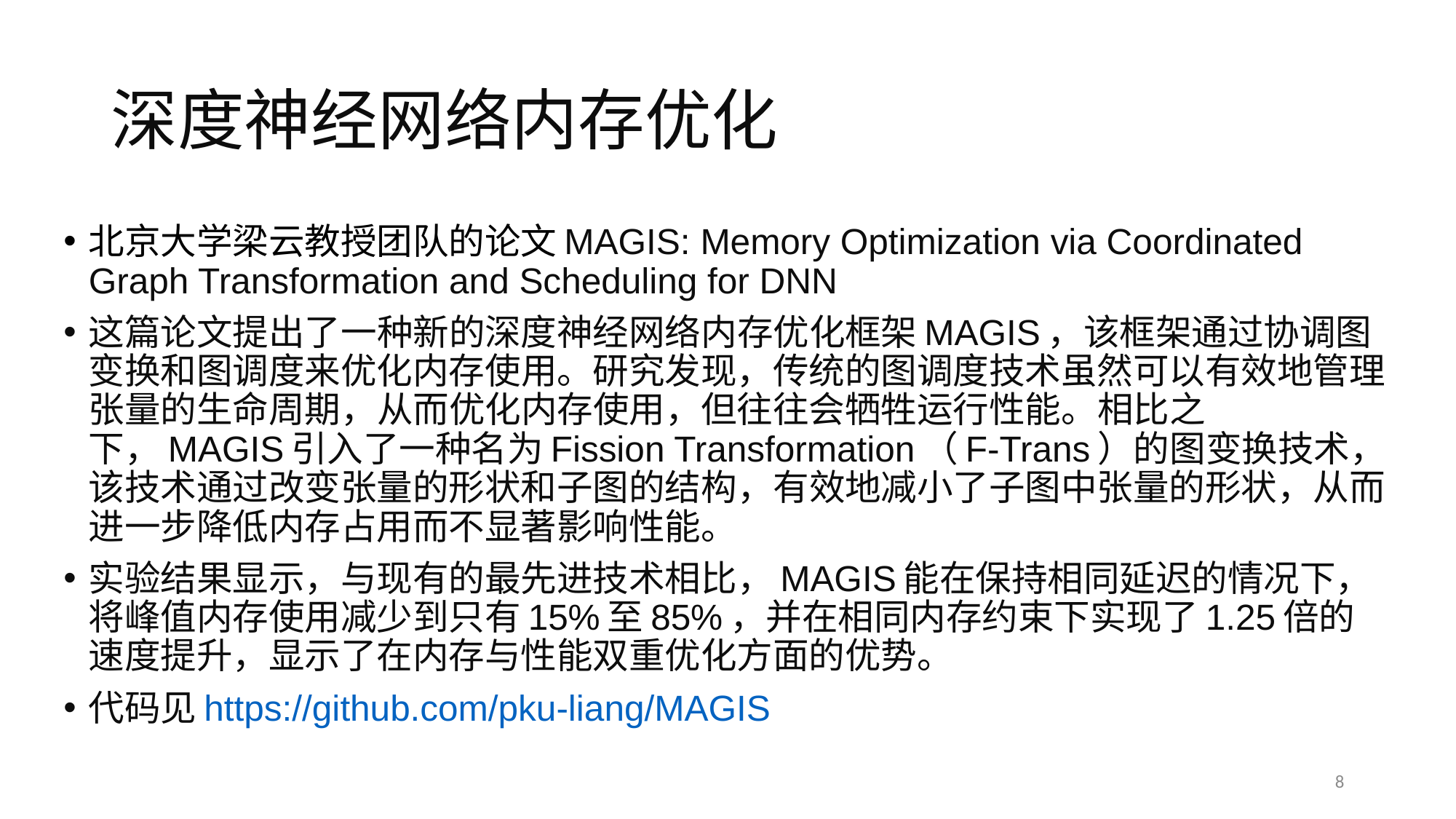

# 深度神经网络内存优化
北京大学梁云教授团队的论文MAGIS: Memory Optimization via Coordinated Graph Transformation and Scheduling for DNN
这篇论文提出了一种新的深度神经网络内存优化框架MAGIS，该框架通过协调图变换和图调度来优化内存使用。研究发现，传统的图调度技术虽然可以有效地管理张量的生命周期，从而优化内存使用，但往往会牺牲运行性能。相比之下，MAGIS引入了一种名为Fission Transformation（F-Trans）的图变换技术，该技术通过改变张量的形状和子图的结构，有效地减小了子图中张量的形状，从而进一步降低内存占用而不显著影响性能。
实验结果显示，与现有的最先进技术相比，MAGIS能在保持相同延迟的情况下，将峰值内存使用减少到只有15%至85%，并在相同内存约束下实现了1.25倍的速度提升，显示了在内存与性能双重优化方面的优势。
代码见https://github.com/pku-liang/MAGIS

8